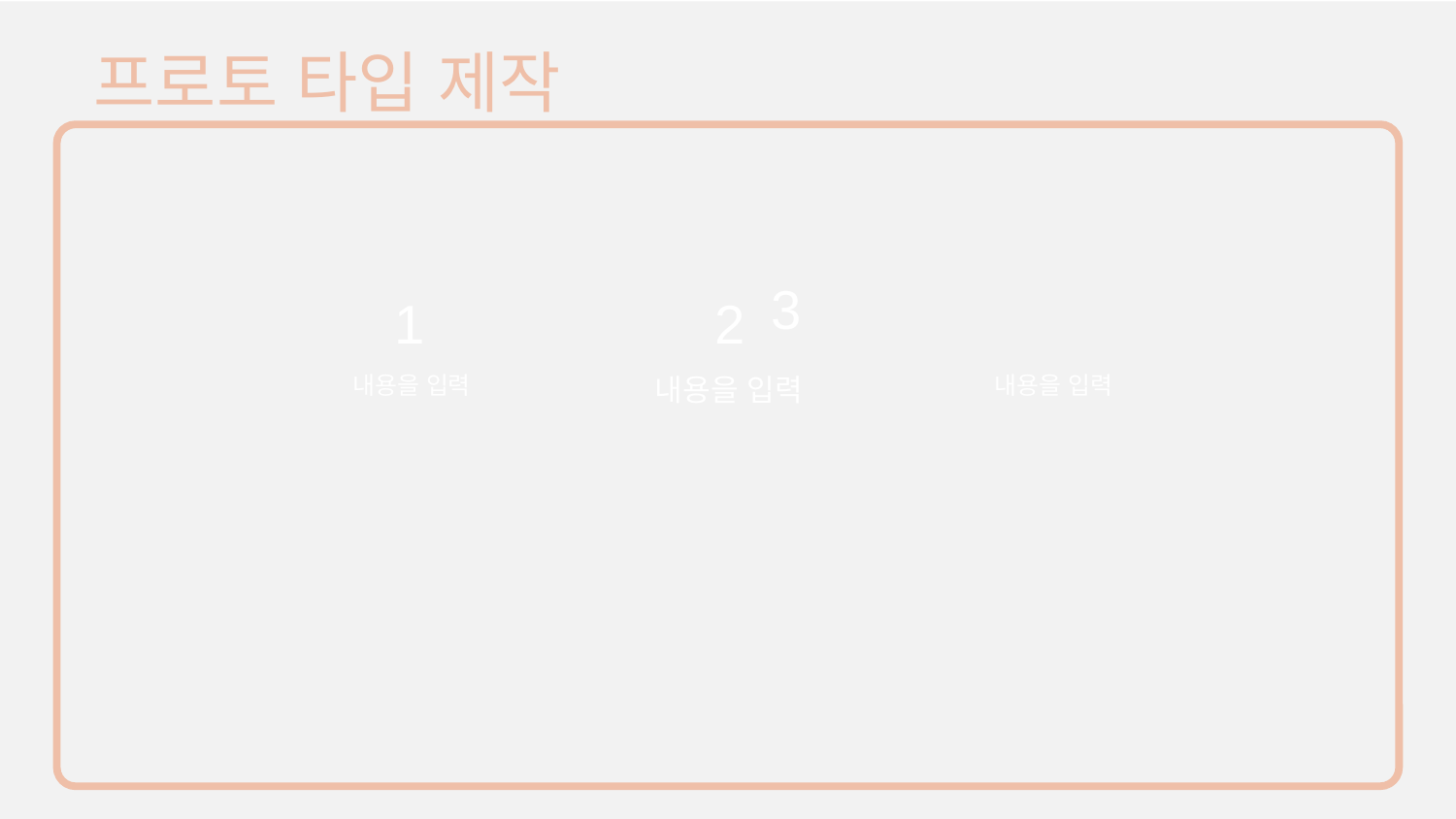

프로토 타입 제작

3
1
2
내용을 입력
내용을 입력
내용을 입력